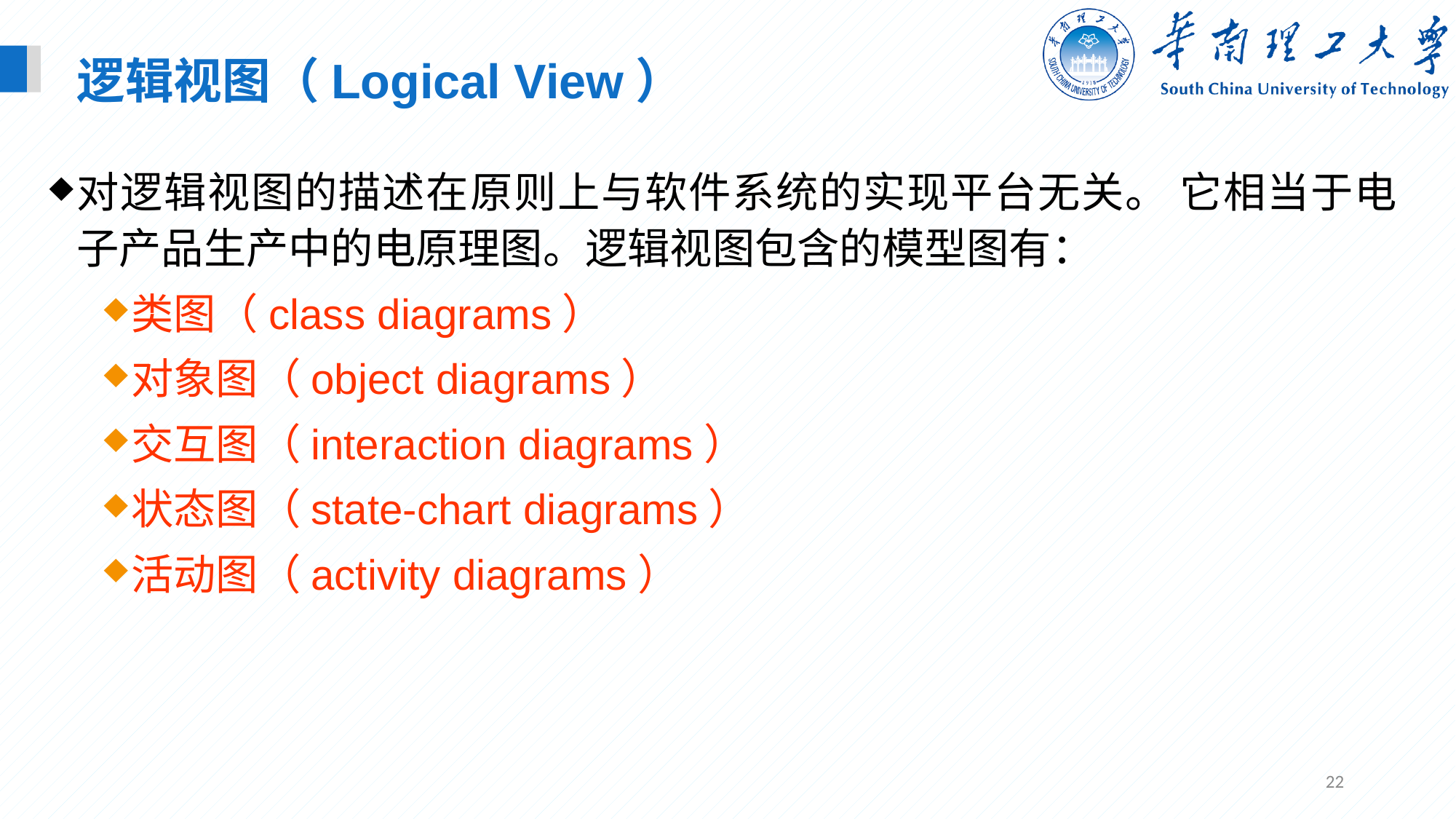

逻辑视图（Logical View）
对逻辑视图的描述在原则上与软件系统的实现平台无关。 它相当于电子产品生产中的电原理图。逻辑视图包含的模型图有：
类图（class diagrams）
对象图（object diagrams）
交互图（interaction diagrams）
状态图（state-chart diagrams）
活动图（activity diagrams）
22